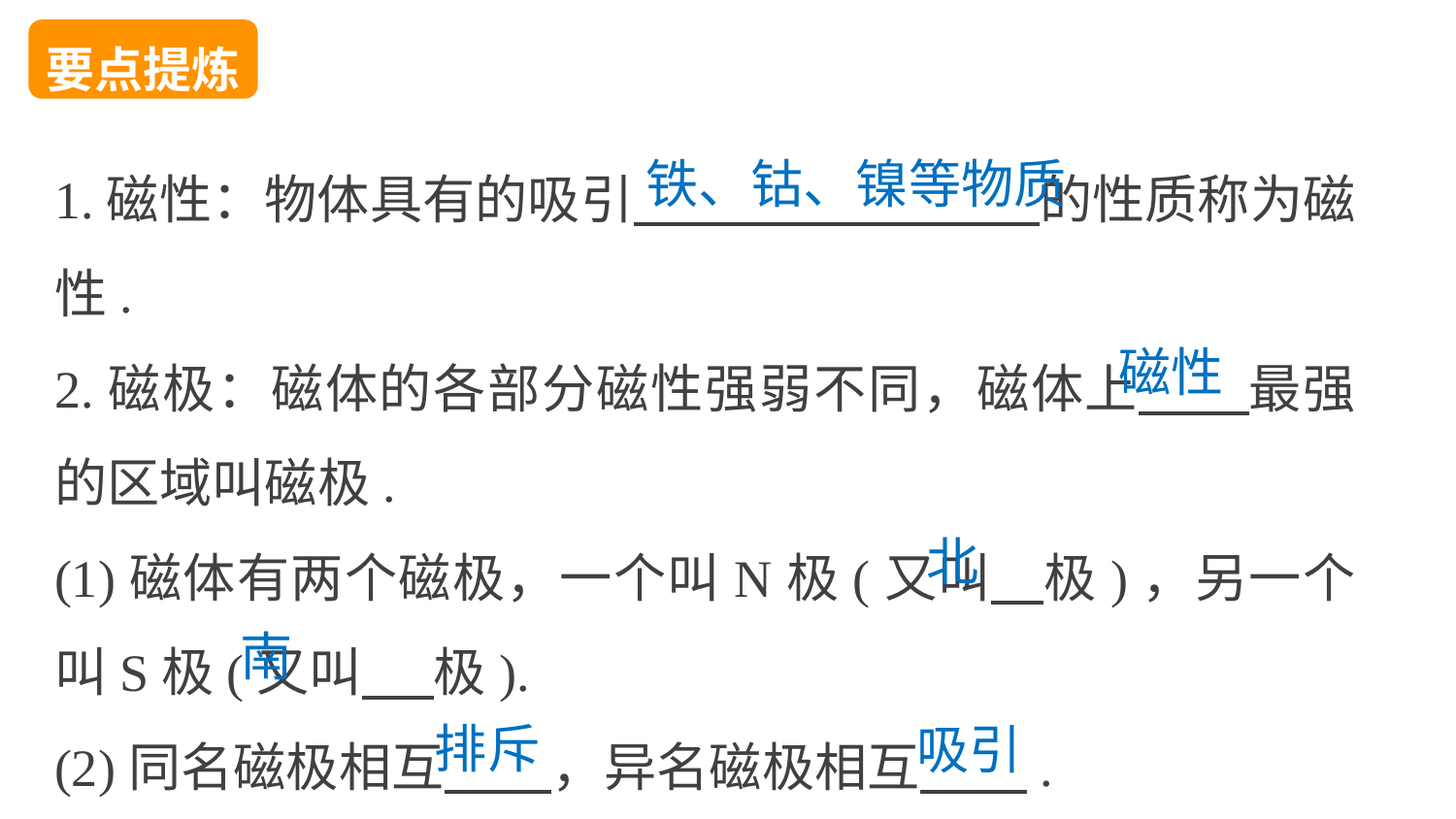

要点提炼
1.磁性：物体具有的吸引                                  的性质称为磁性.
2.磁极：磁体的各部分磁性强弱不同，磁体上        最强的区域叫磁极.
(1)磁体有两个磁极，一个叫N极(又叫    极)，另一个叫S极(又叫      极).
(2)同名磁极相互         ，异名磁极相互         .
铁、钴、镍等物质
磁性
北
南
排斥
吸引